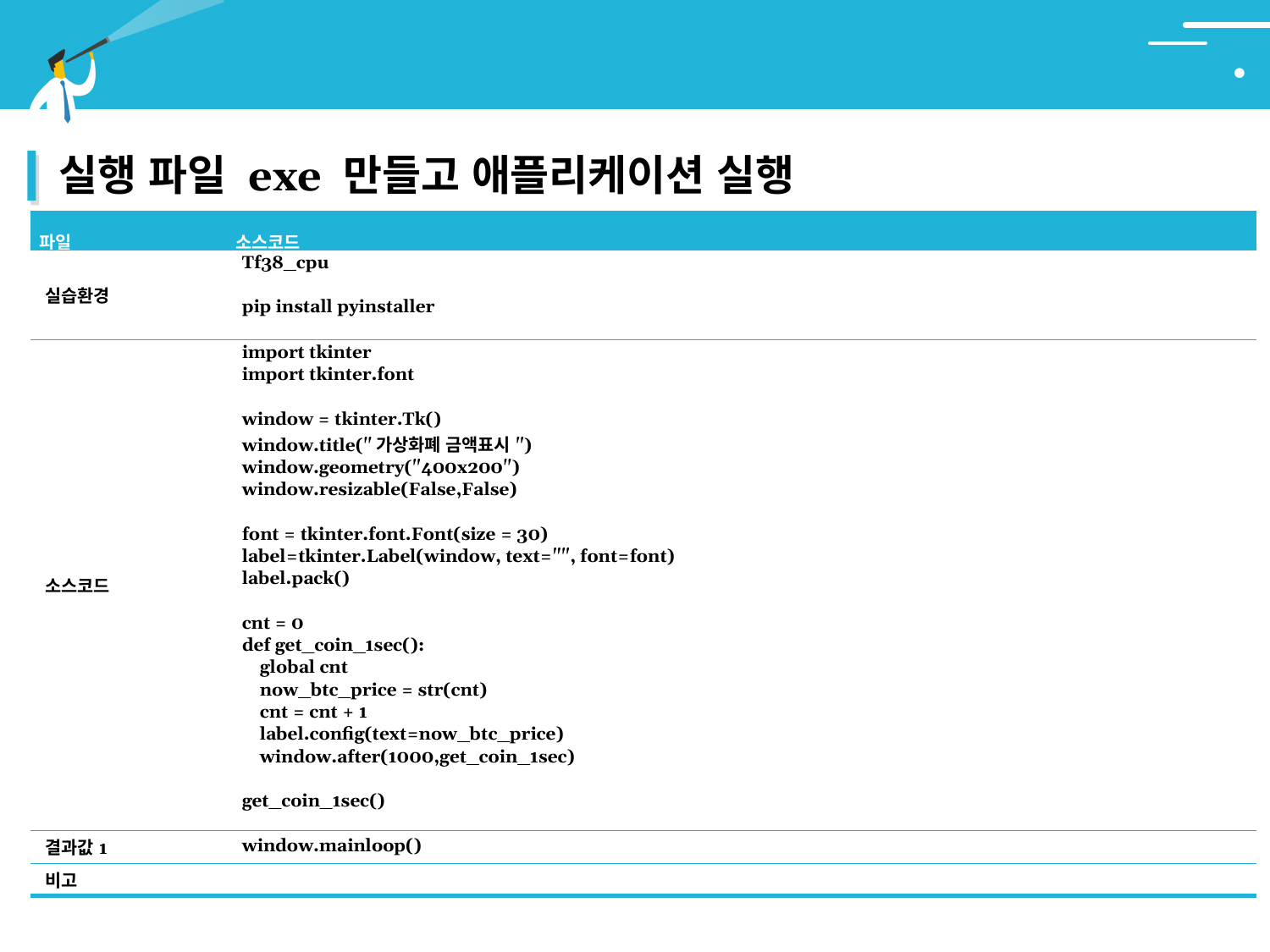

# 참고
실행 파일 exe 만들고 애플리케이션 실행

| 파일 | 소스코드 |
| --- | --- |
| 실습환경 | Tf38\_cpu pip install pyinstaller |
| 소스코드 | import tkinter import tkinter.font window = tkinter.Tk() window.title("가상화폐 금액표시") window.geometry("400x200") window.resizable(False,False) font = tkinter.font.Font(size = 30) label=tkinter.Label(window, text="", font=font) label.pack() cnt = 0 def get\_coin\_1sec(): global cnt now\_btc\_price = str(cnt) cnt = cnt + 1 label.config(text=now\_btc\_price) window.after(1000,get\_coin\_1sec) get\_coin\_1sec() window.mainloop() |
| 결과값1 |  |
| 비고 |  |